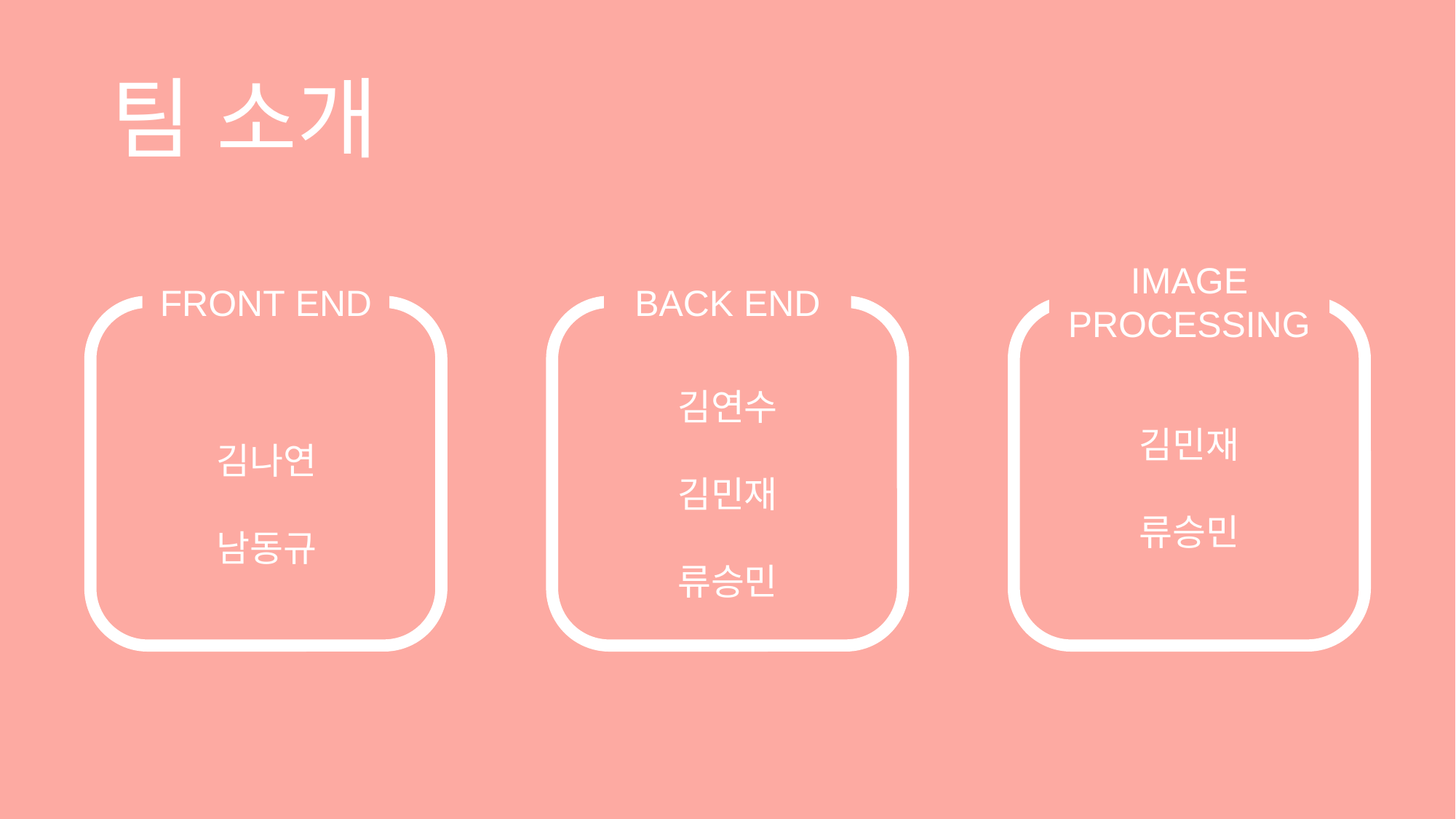

# 팀 소개
IMAGE PROCESSING

김민재
류승민

FRONT END

김나연
남동규
BACK END

김연수
김민재
류승민